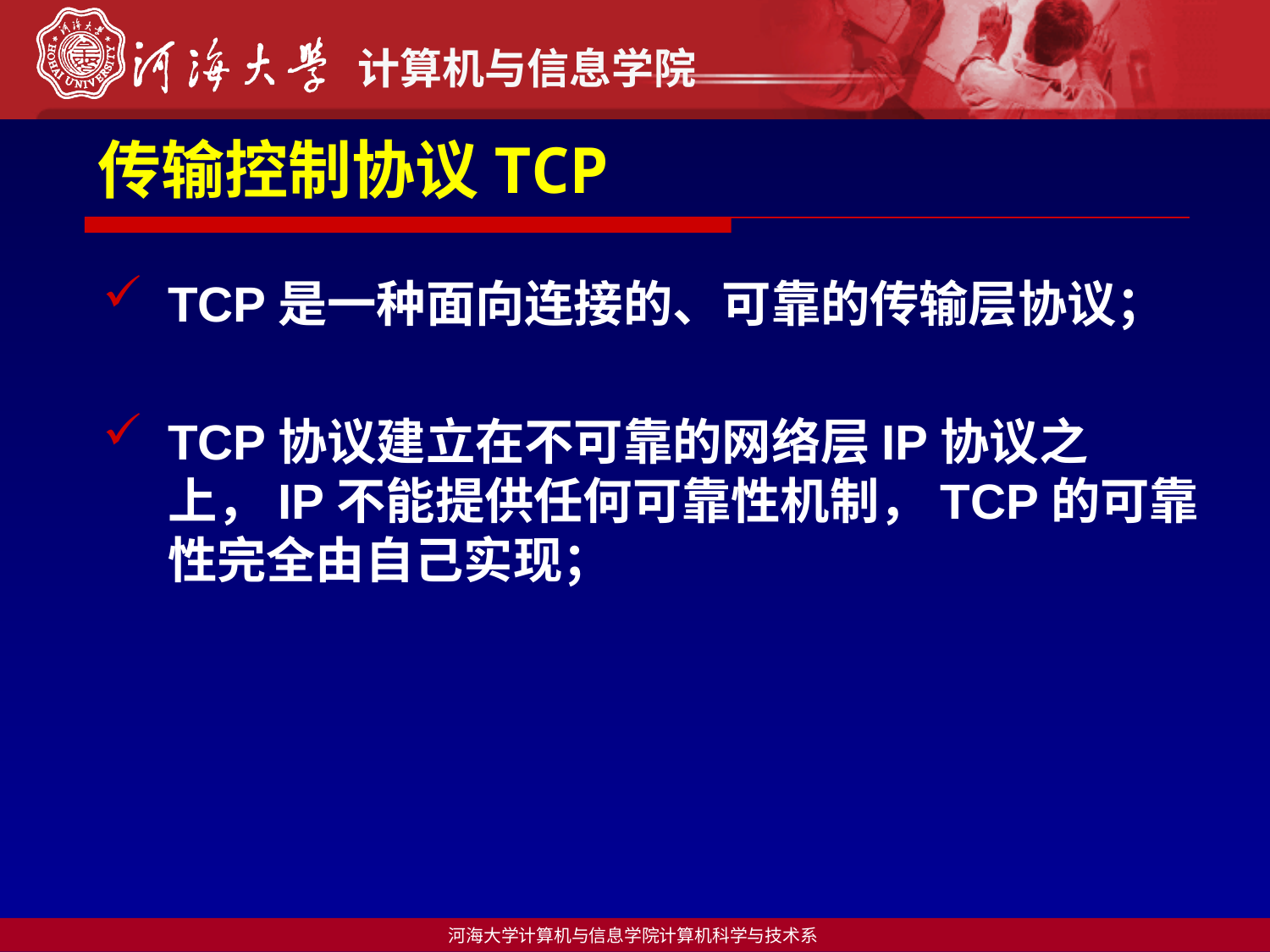

# 传输控制协议TCP
TCP是一种面向连接的、可靠的传输层协议；

TCP协议建立在不可靠的网络层IP协议之上，IP不能提供任何可靠性机制，TCP的可靠性完全由自己实现；